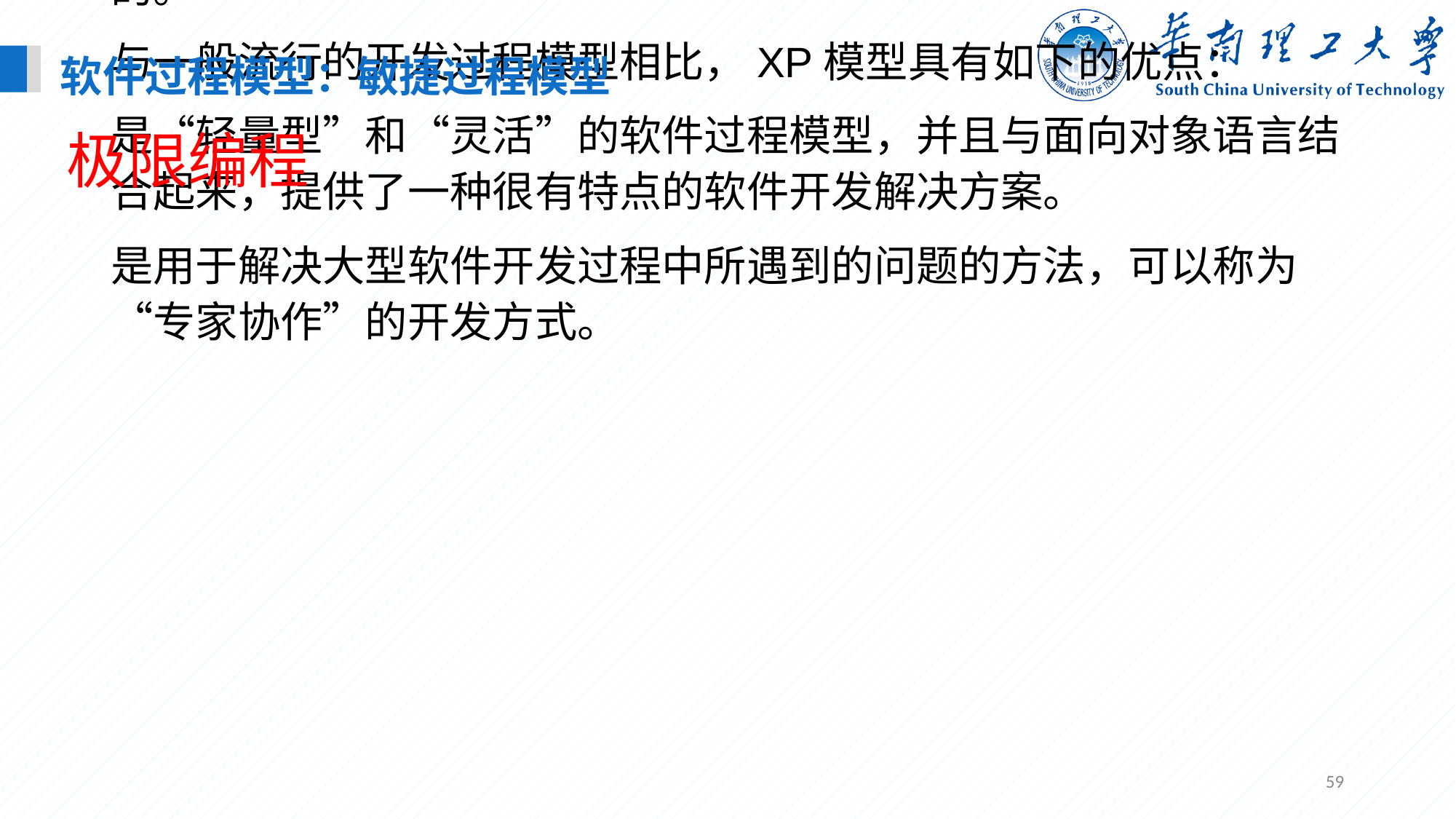

一个严格实施XP的项目，其开发过程应该是平稳、高效和快速的。
与一般流行的开发过程模型相比，XP模型具有如下的优点：
是“轻量型”和“灵活”的软件过程模型，并且与面向对象语言结合起来，提供了一种很有特点的软件开发解决方案。
是用于解决大型软件开发过程中所遇到的问题的方法，可以称为“专家协作”的开发方式。
软件过程模型：敏捷过程模型
 极限编程
59